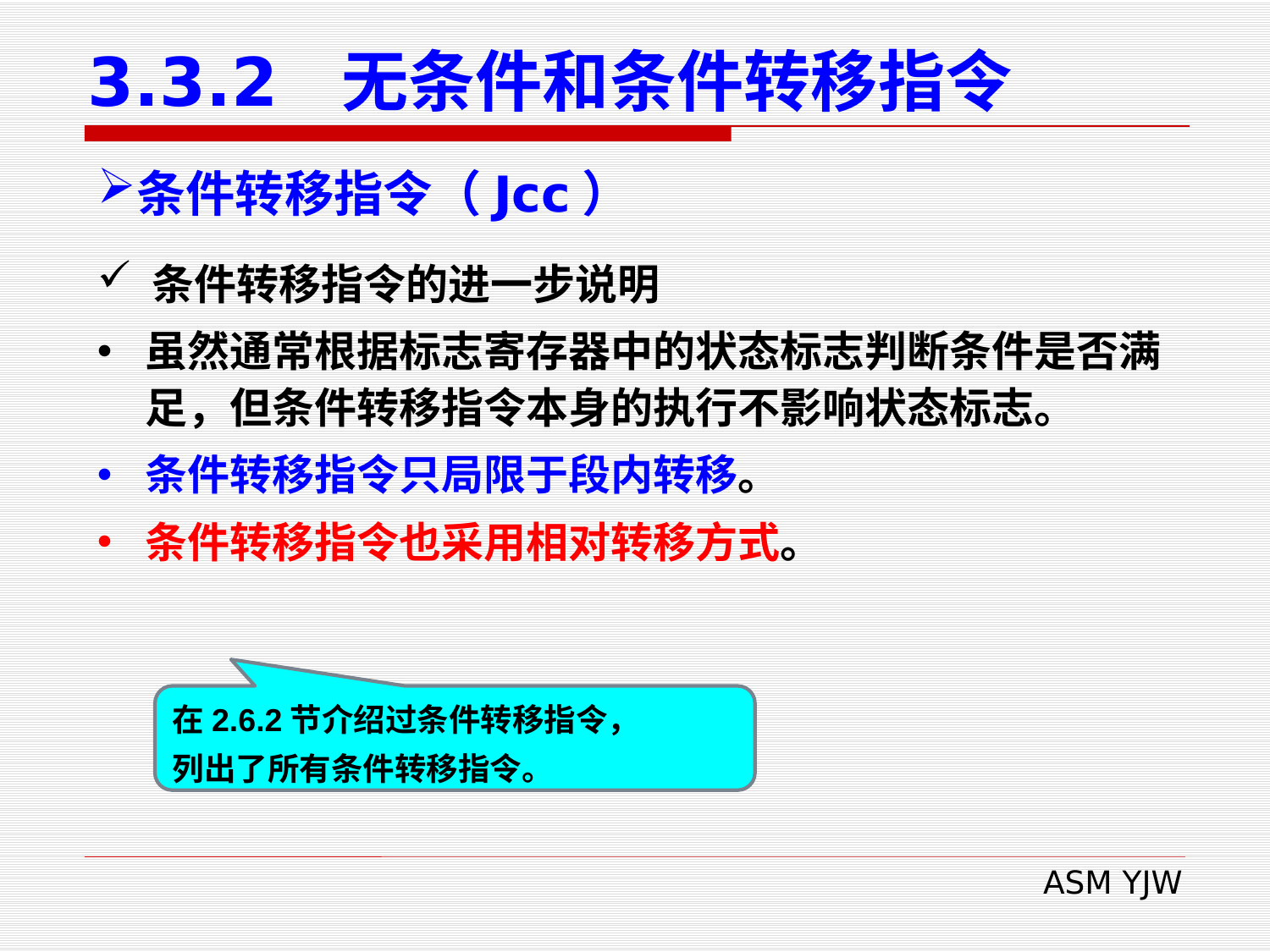

# 3.3.2  无条件和条件转移指令
条件转移指令（Jcc）
 条件转移指令的进一步说明
虽然通常根据标志寄存器中的状态标志判断条件是否满足，但条件转移指令本身的执行不影响状态标志。
条件转移指令只局限于段内转移。
条件转移指令也采用相对转移方式。
在2.6.2节介绍过条件转移指令，
列出了所有条件转移指令。